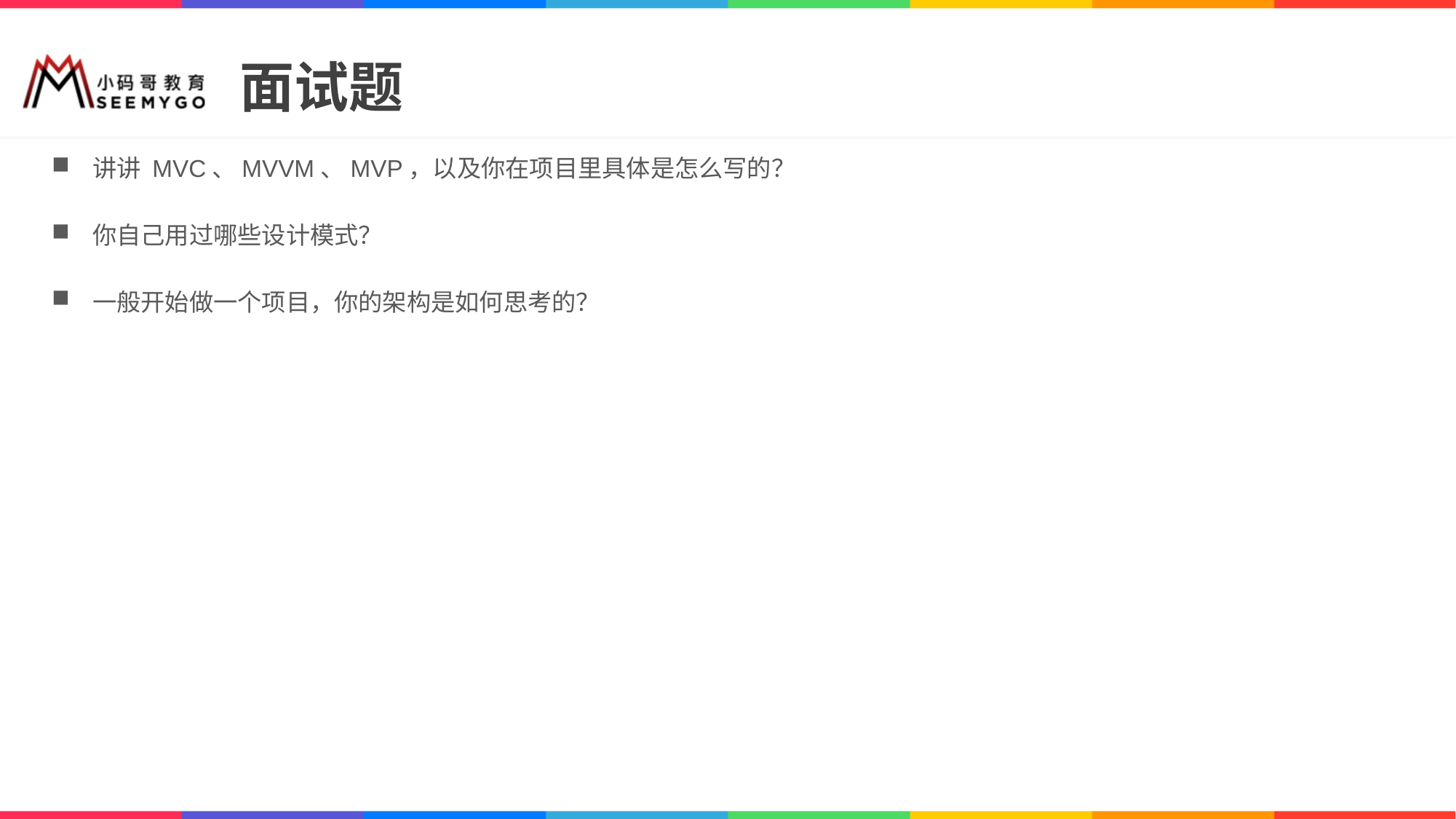

# 面试题
讲讲 MVC、MVVM、MVP，以及你在项目里具体是怎么写的？

你自己用过哪些设计模式？

一般开始做一个项目，你的架构是如何思考的？